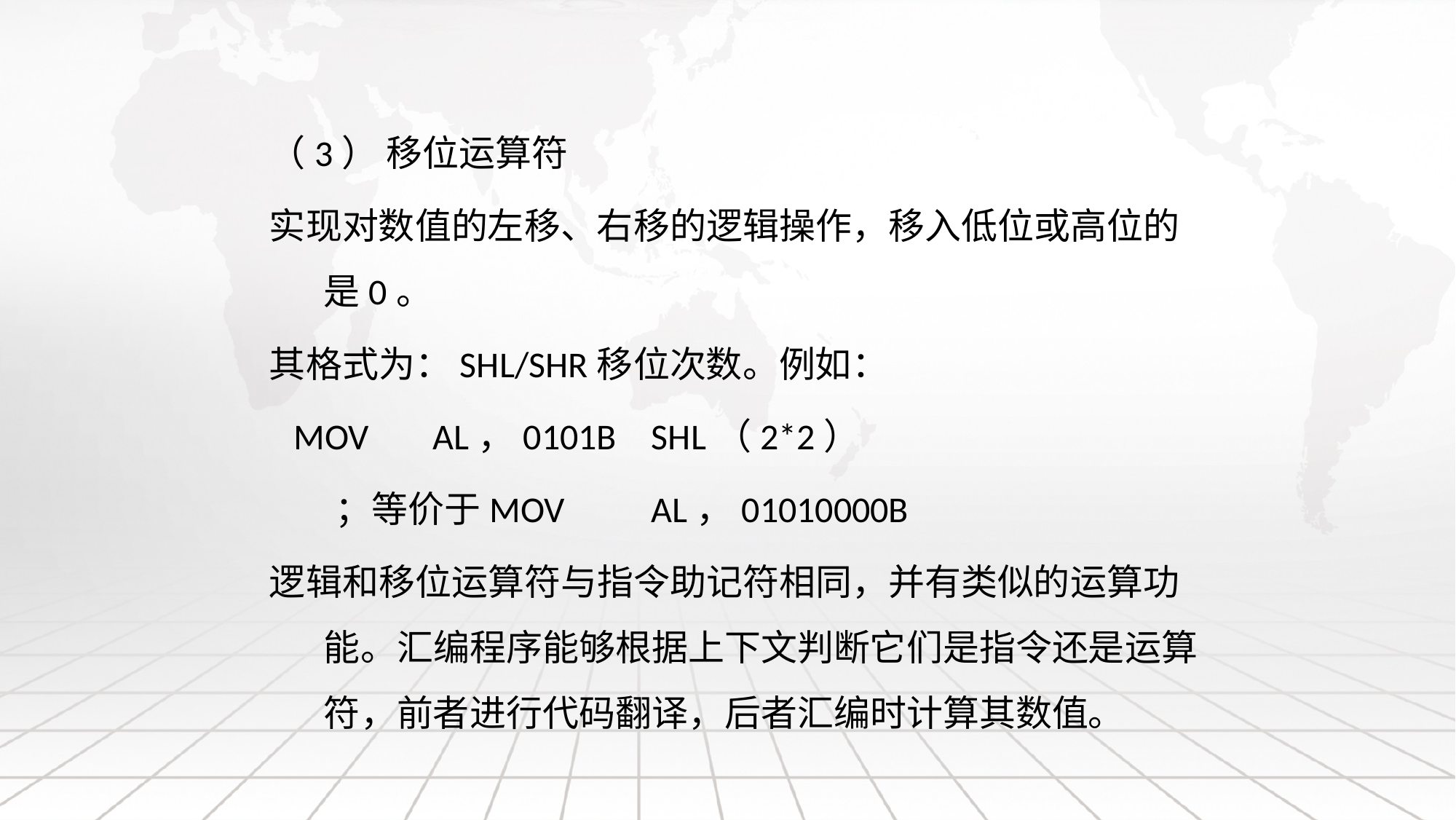

（3） 移位运算符
实现对数值的左移、右移的逻辑操作，移入低位或高位的是0。
其格式为：SHL/SHR移位次数。例如：
   mov	al，0101b	SHL（2*2）
       ；等价于mov	al，01010000b
逻辑和移位运算符与指令助记符相同，并有类似的运算功能。汇编程序能够根据上下文判断它们是指令还是运算符，前者进行代码翻译，后者汇编时计算其数值。